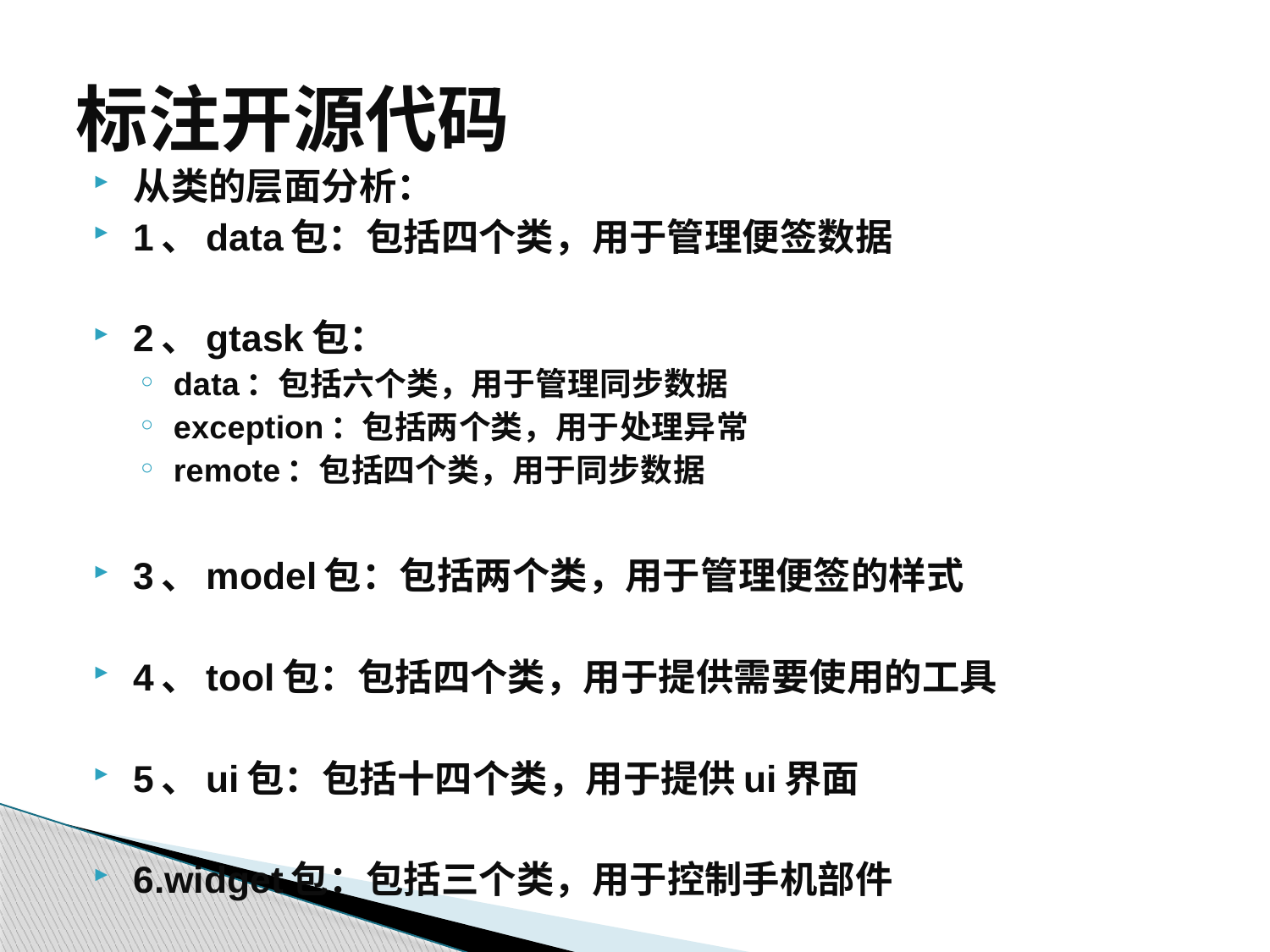

# 标注开源代码
从类的层面分析：
1、data包：包括四个类，用于管理便签数据

2、gtask包：
data：包括六个类，用于管理同步数据
exception：包括两个类，用于处理异常
remote：包括四个类，用于同步数据

3、model包：包括两个类，用于管理便签的样式

4、tool包：包括四个类，用于提供需要使用的工具

5、ui包：包括十四个类，用于提供ui界面

6.widget包：包括三个类，用于控制手机部件